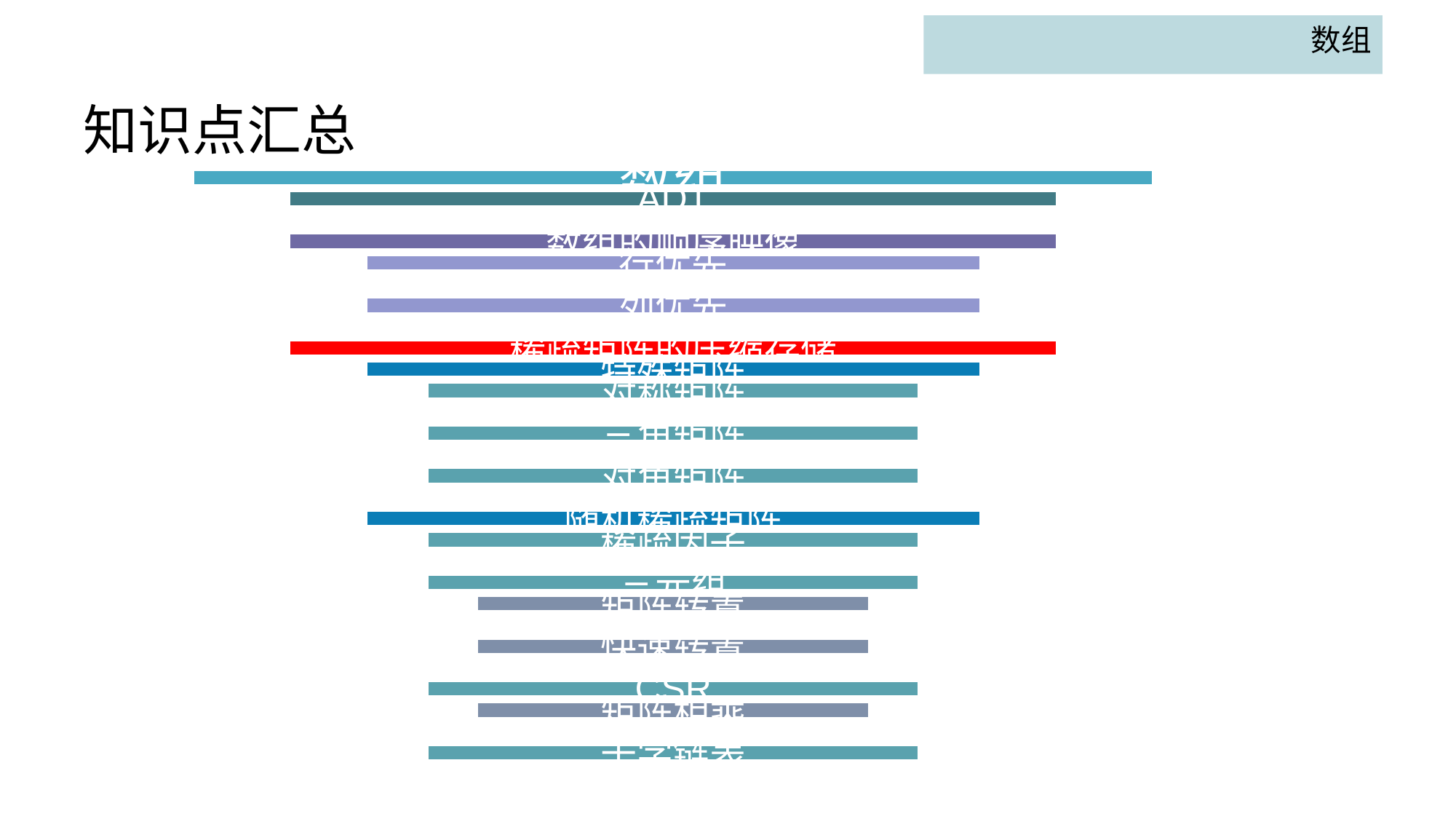

数组
# 知识点汇总
数组
ADT
数组的顺序映像
特殊矩阵
稀疏矩阵的压缩存储
行优先
列优先
随机稀疏矩阵
对称矩阵
三角矩阵
对角矩阵
稀疏因子
三元组
CSR
十字链表
矩阵转置
快速转置
矩阵相乘